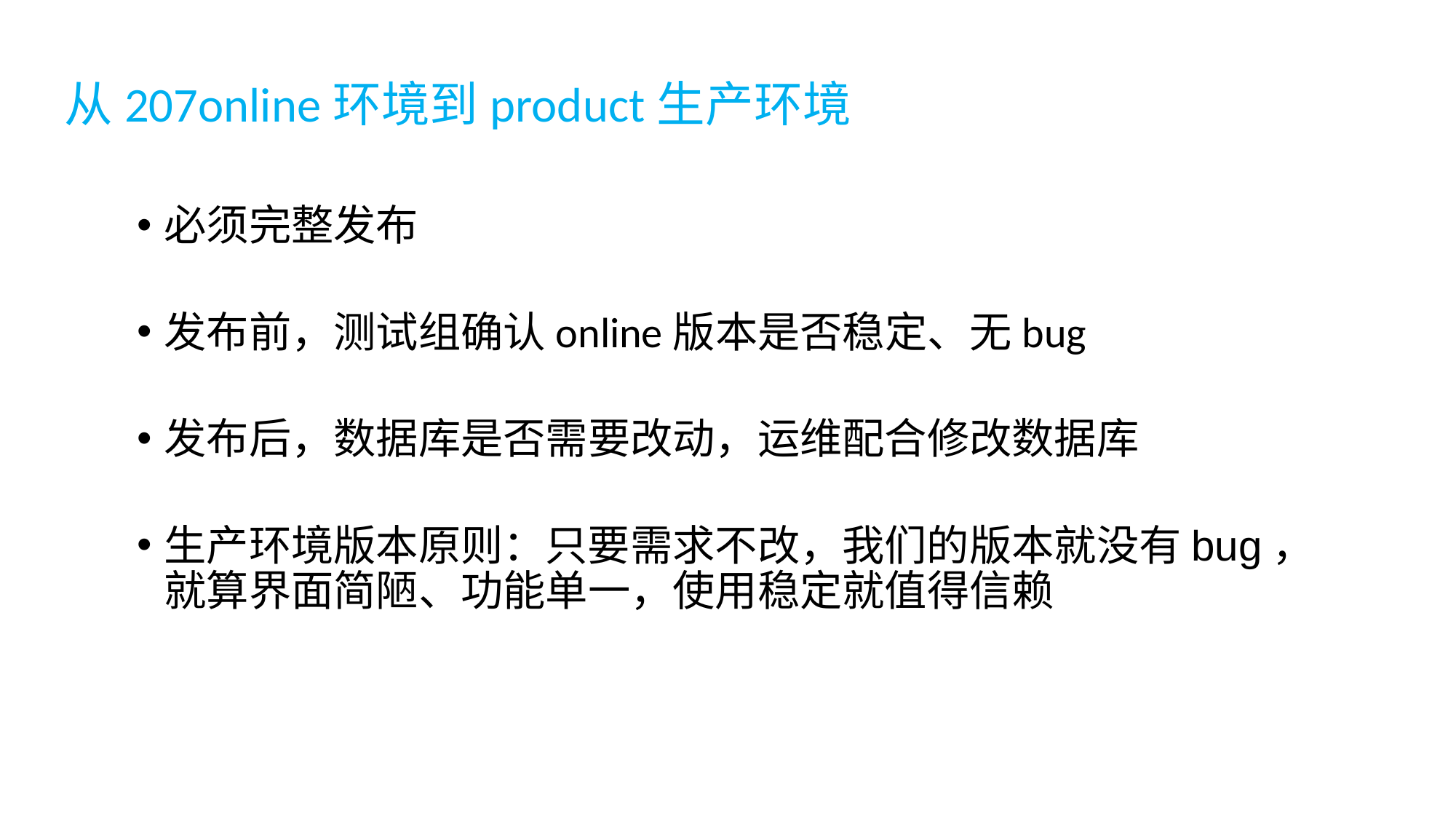

# 从207online环境到product生产环境
必须完整发布

发布前，测试组确认online版本是否稳定、无bug

发布后，数据库是否需要改动，运维配合修改数据库

生产环境版本原则：只要需求不改，我们的版本就没有bug，就算界面简陋、功能单一，使用稳定就值得信赖